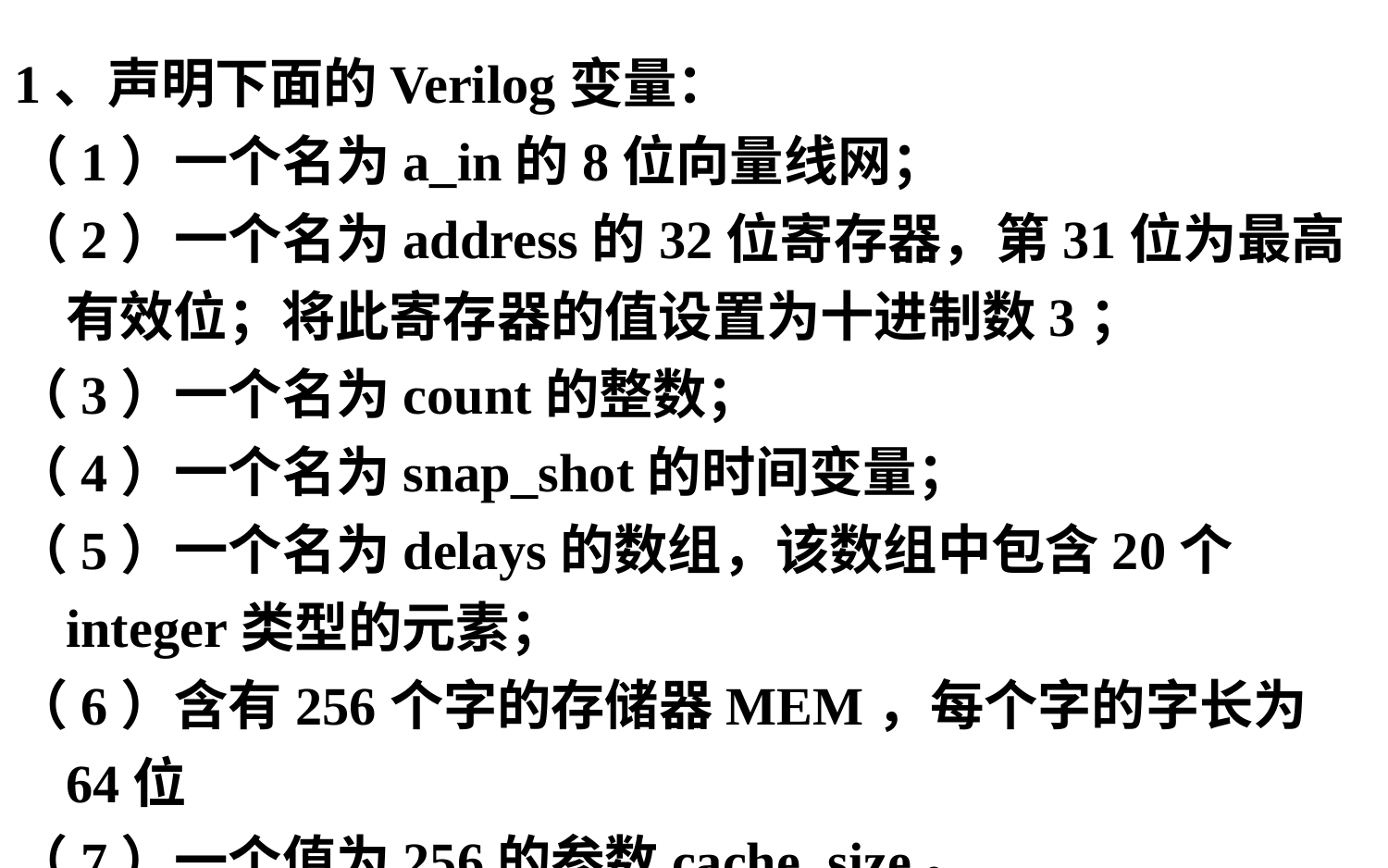

1、声明下面的Verilog变量：
（1）一个名为a_in的8位向量线网；
（2）一个名为address的32位寄存器，第31位为最高有效位；将此寄存器的值设置为十进制数3；
（3）一个名为count的整数；
（4）一个名为snap_shot的时间变量；
（5）一个名为delays的数组，该数组中包含20个integer类型的元素；
（6）含有256个字的存储器MEM，每个字的字长为64位
（7）一个值为256的参数cache_size。